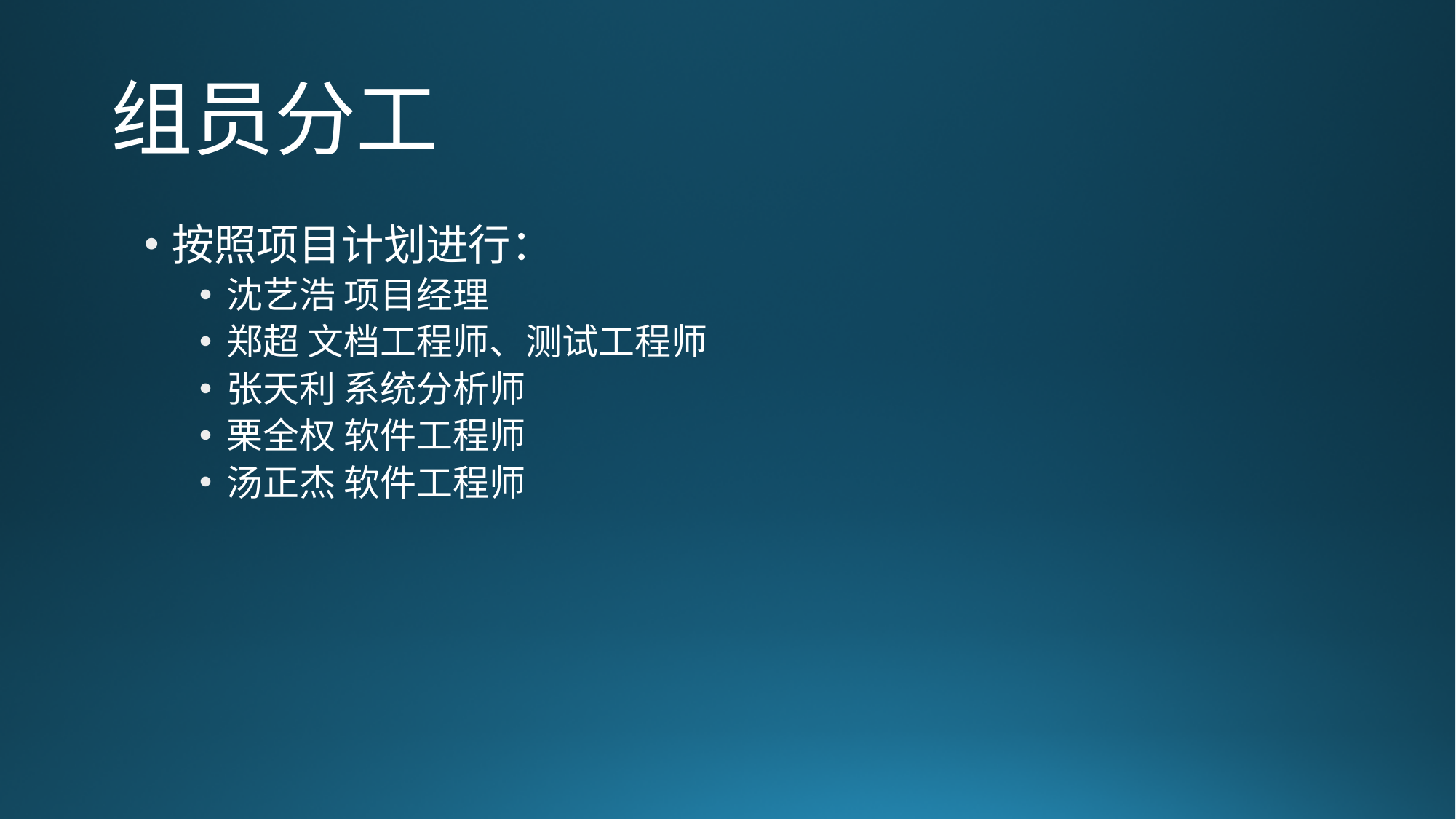

# 组员分工
按照项目计划进行：
沈艺浩 项目经理
郑超 文档工程师、测试工程师
张天利 系统分析师
栗全权 软件工程师
汤正杰 软件工程师